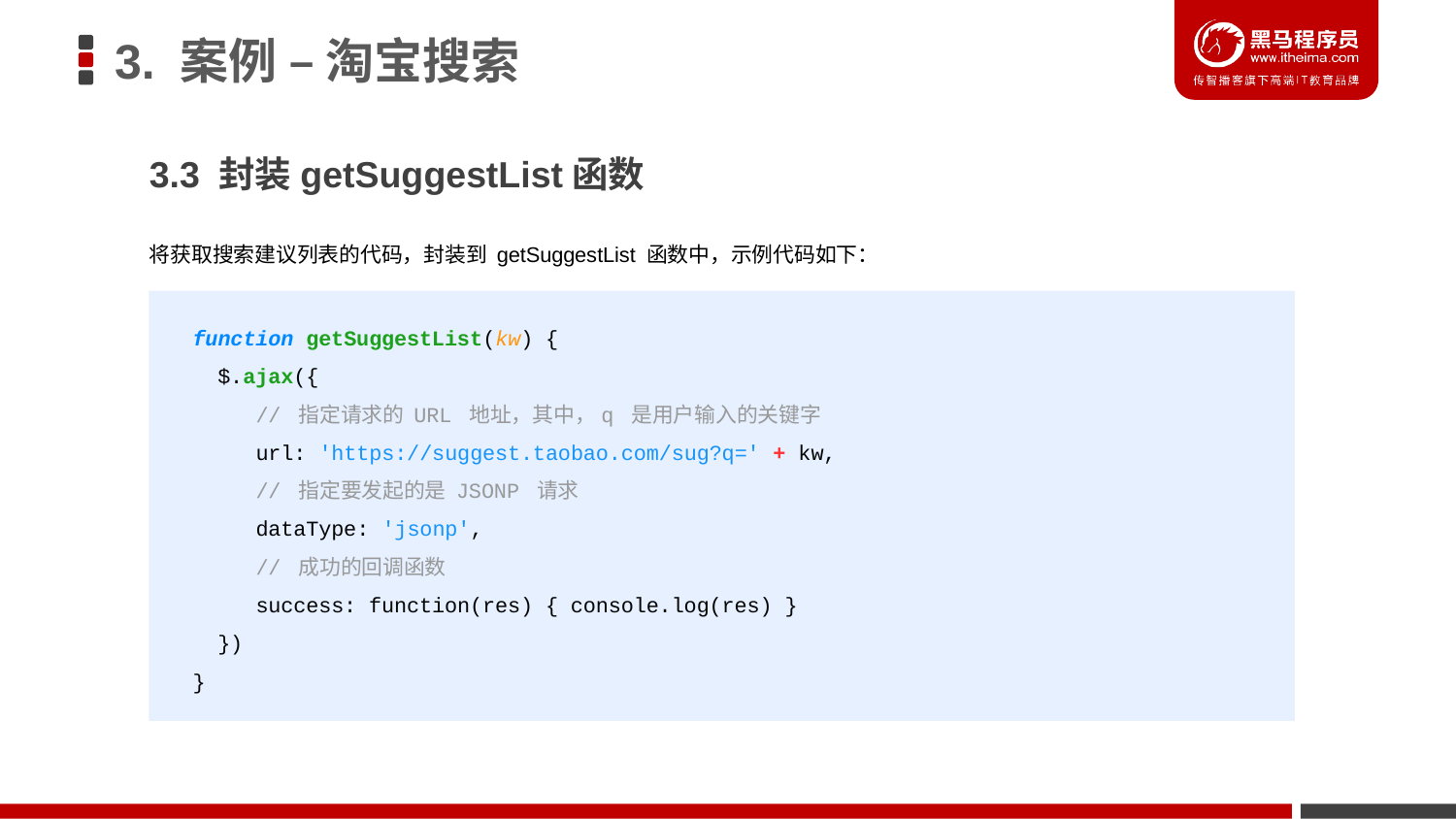

# 3. 案例 – 淘宝搜索
3.3 封装getSuggestList函数
将获取搜索建议列表的代码，封装到 getSuggestList 函数中，示例代码如下：

 function getSuggestList(kw) {
   $.ajax({
      // 指定请求的 URL 地址，其中，q 是用户输入的关键字
      url: 'https://suggest.taobao.com/sug?q=' + kw,
      // 指定要发起的是 JSONP 请求
      dataType: 'jsonp',
      // 成功的回调函数
      success: function(res) { console.log(res) }
   })
 }